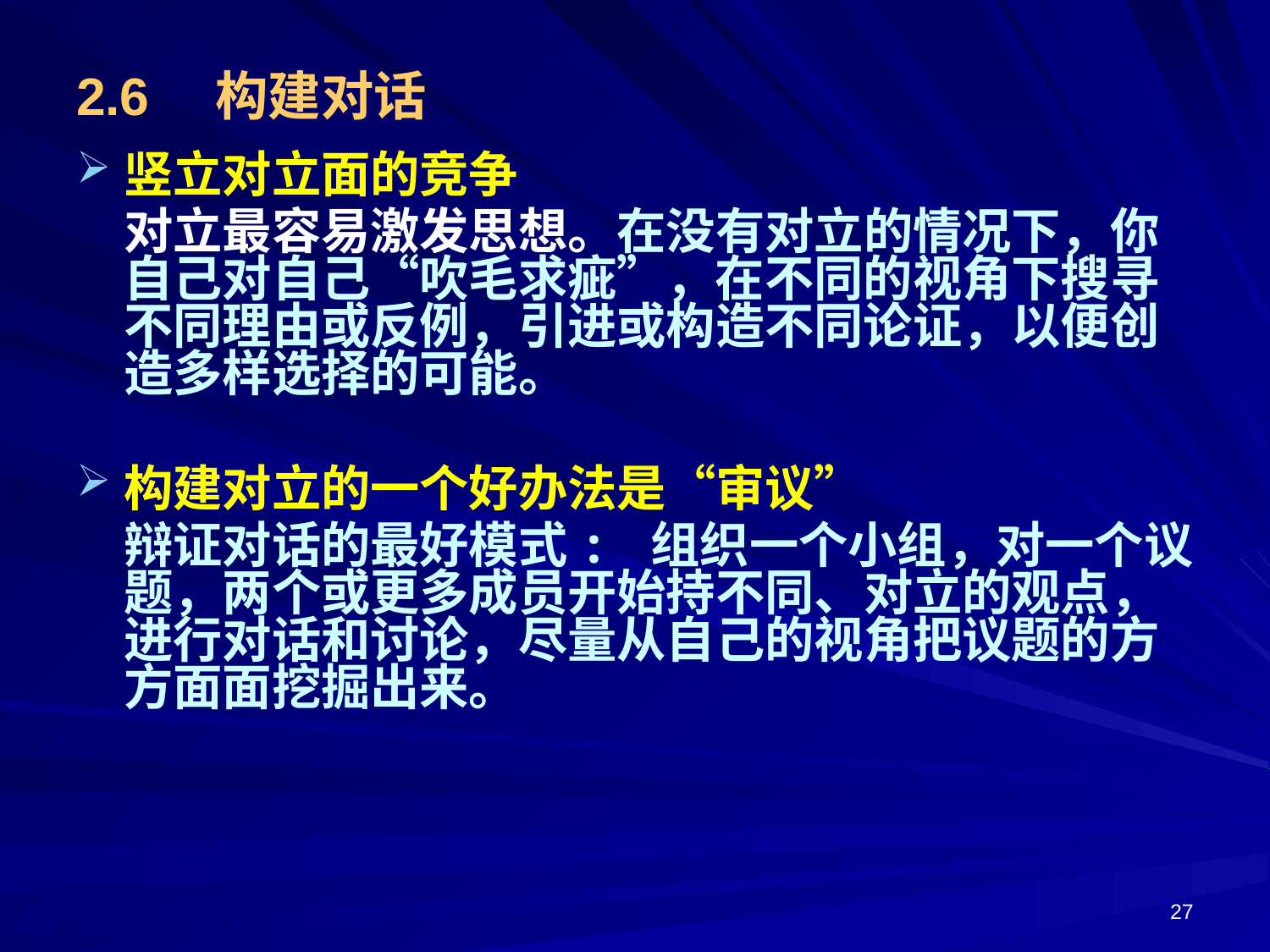

2.6　构建对话
竖立对立面的竞争
	对立最容易激发思想。在没有对立的情况下，你自己对自己“吹毛求疵”，在不同的视角下搜寻不同理由或反例，引进或构造不同论证，以便创造多样选择的可能。

构建对立的一个好办法是“审议”
	辩证对话的最好模式: 组织一个小组，对一个议题，两个或更多成员开始持不同、对立的观点，进行对话和讨论，尽量从自己的视角把议题的方方面面挖掘出来。

27